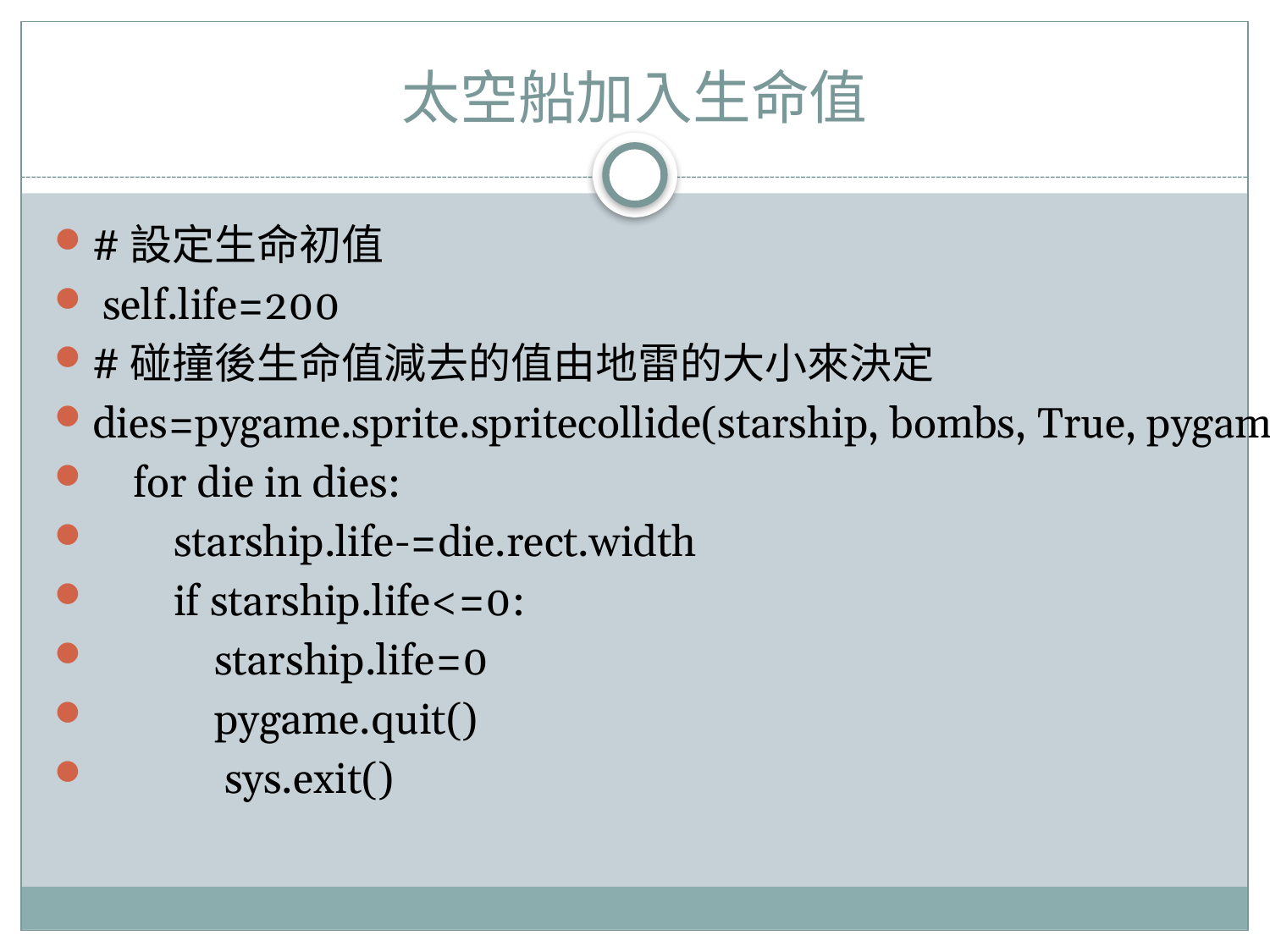

# 太空船加入生命值
#設定生命初值
 self.life=200
#碰撞後生命值減去的值由地雷的大小來決定
dies=pygame.sprite.spritecollide(starship, bombs, True, pygame.sprite.collide_circle)
    for die in dies:
        starship.life-=die.rect.width
        if starship.life<=0:
            starship.life=0
            pygame.quit()
             sys.exit()